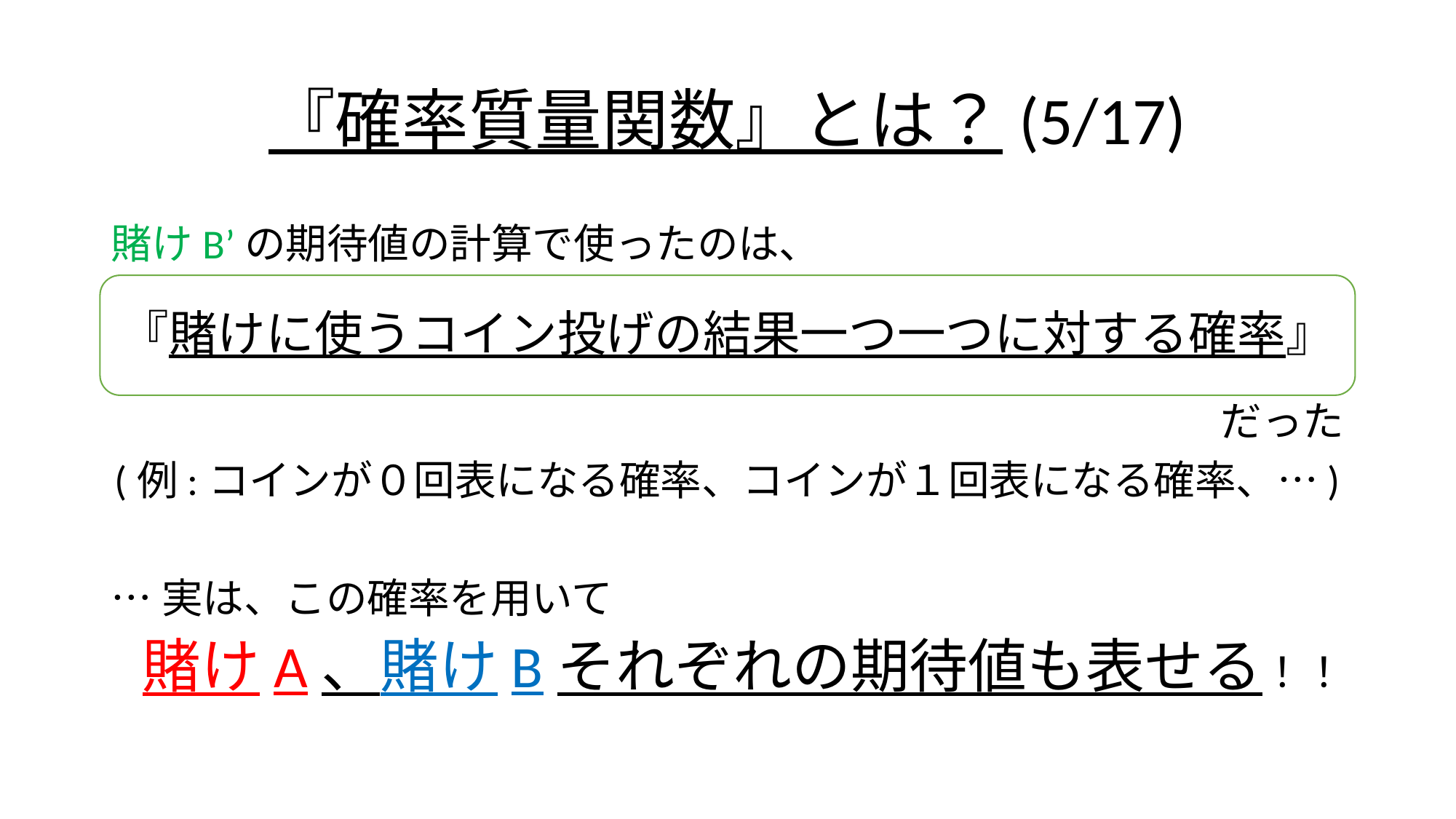

# 『確率質量関数』とは？(5/17)
賭けB’の期待値の計算で使ったのは、

だった
(例:コインが０回表になる確率、コインが１回表になる確率、…)

…実は、この確率を用いて
賭けA、賭けBそれぞれの期待値も表せる！！
『賭けに使うコイン投げの結果一つ一つに対する確率』